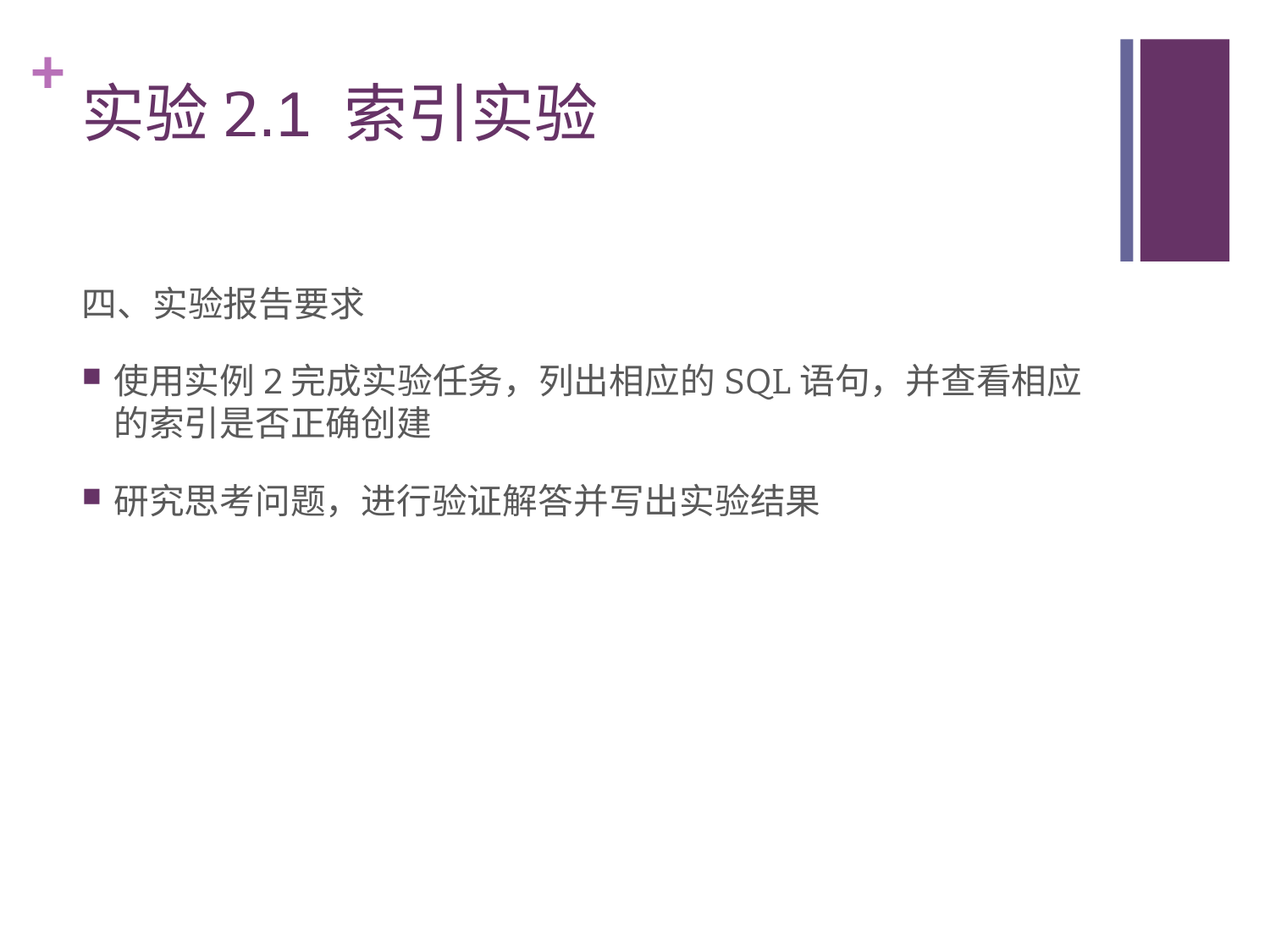

# 实验2.1 索引实验
四、实验报告要求
使用实例2完成实验任务，列出相应的SQL语句，并查看相应的索引是否正确创建
研究思考问题，进行验证解答并写出实验结果